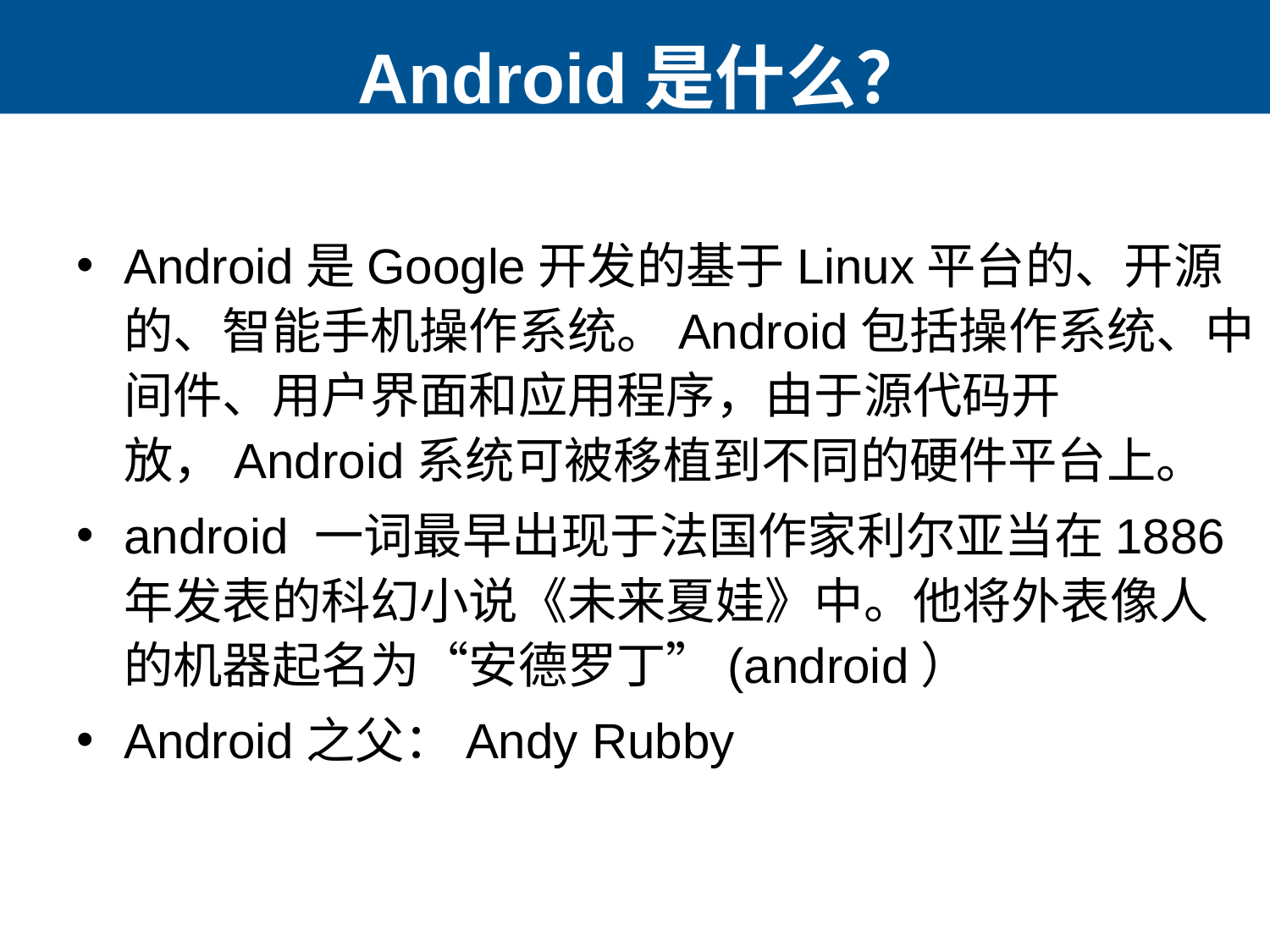

# Android是什么？
Android是Google开发的基于Linux平台的、开源的、智能手机操作系统。Android包括操作系统、中间件、用户界面和应用程序，由于源代码开放，Android系统可被移植到不同的硬件平台上。
android 一词最早出现于法国作家利尔亚当在1886年发表的科幻小说《未来夏娃》中。他将外表像人的机器起名为“安德罗丁”(android）
Android之父：Andy Rubby